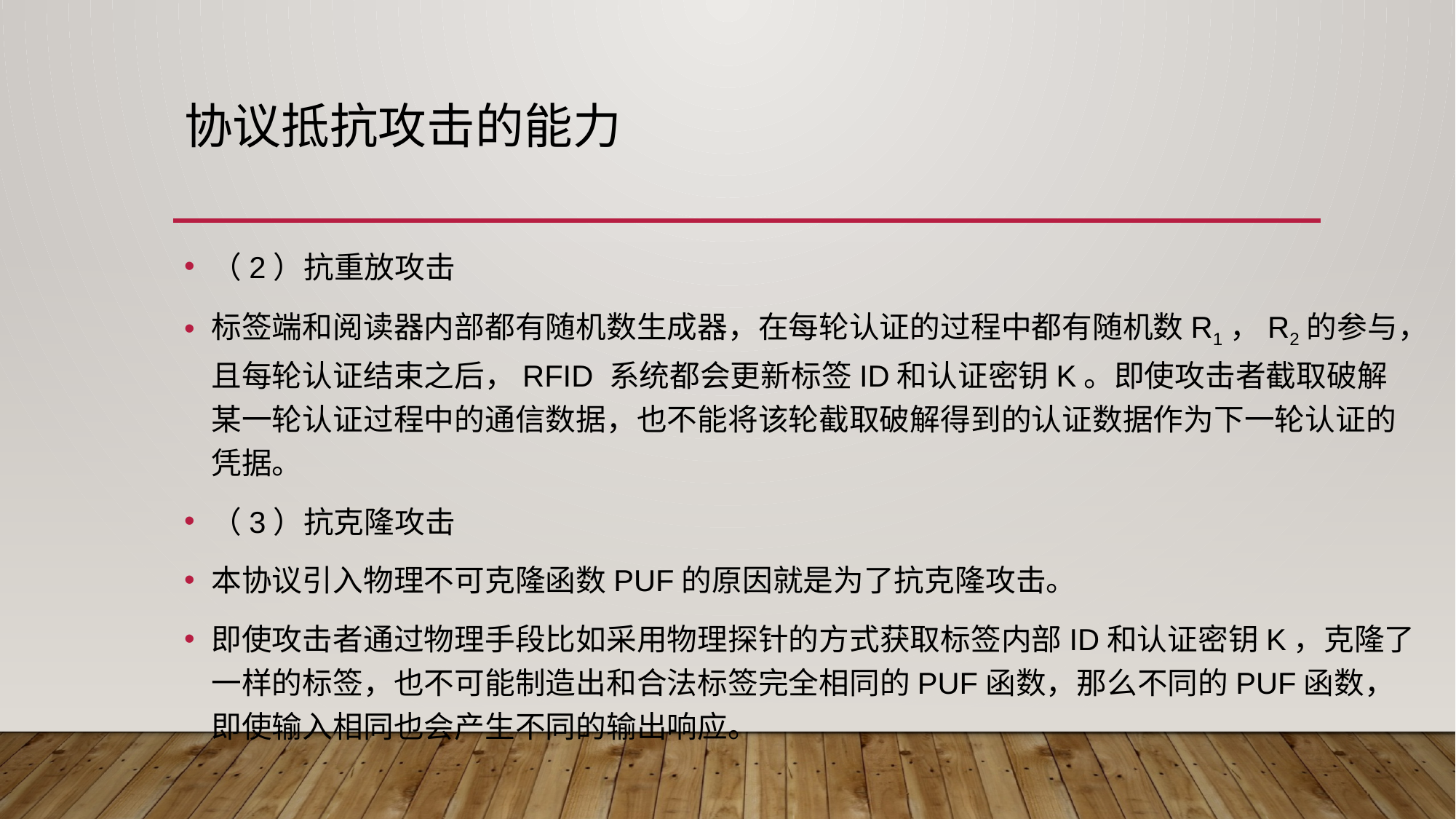

# 协议抵抗攻击的能力
（2）抗重放攻击
标签端和阅读器内部都有随机数生成器，在每轮认证的过程中都有随机数R1，R2的参与，且每轮认证结束之后，RFID 系统都会更新标签ID和认证密钥K。即使攻击者截取破解某一轮认证过程中的通信数据，也不能将该轮截取破解得到的认证数据作为下一轮认证的凭据。
（3）抗克隆攻击
本协议引入物理不可克隆函数PUF的原因就是为了抗克隆攻击。
即使攻击者通过物理手段比如采用物理探针的方式获取标签内部ID和认证密钥K，克隆了一样的标签，也不可能制造出和合法标签完全相同的PUF函数，那么不同的PUF函数，即使输入相同也会产生不同的输出响应。